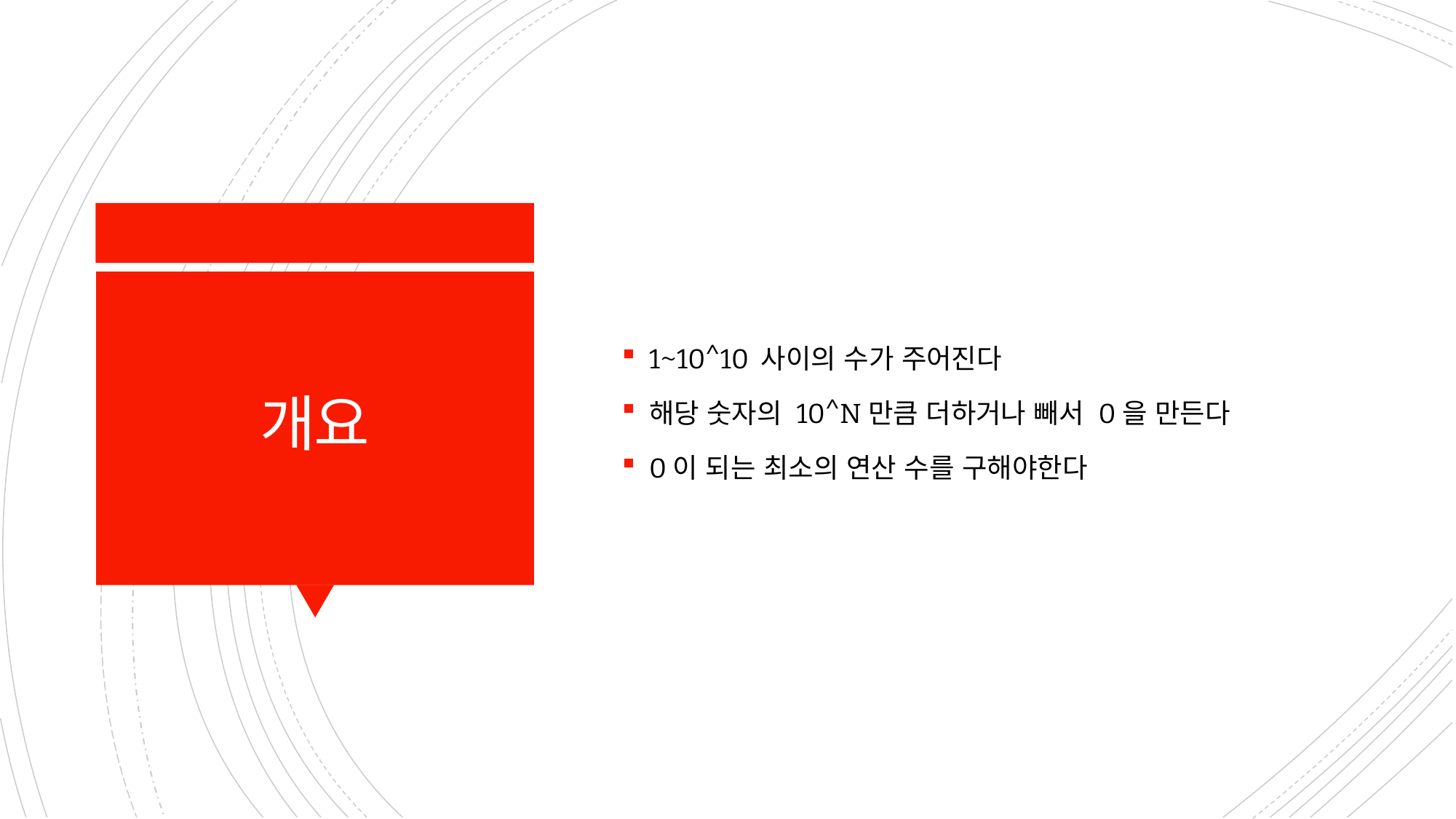

1~10^10 사이의 수가 주어진다
해당 숫자의 10^N만큼 더하거나 빼서 0을 만든다
0이 되는 최소의 연산 수를 구해야한다
# 개요